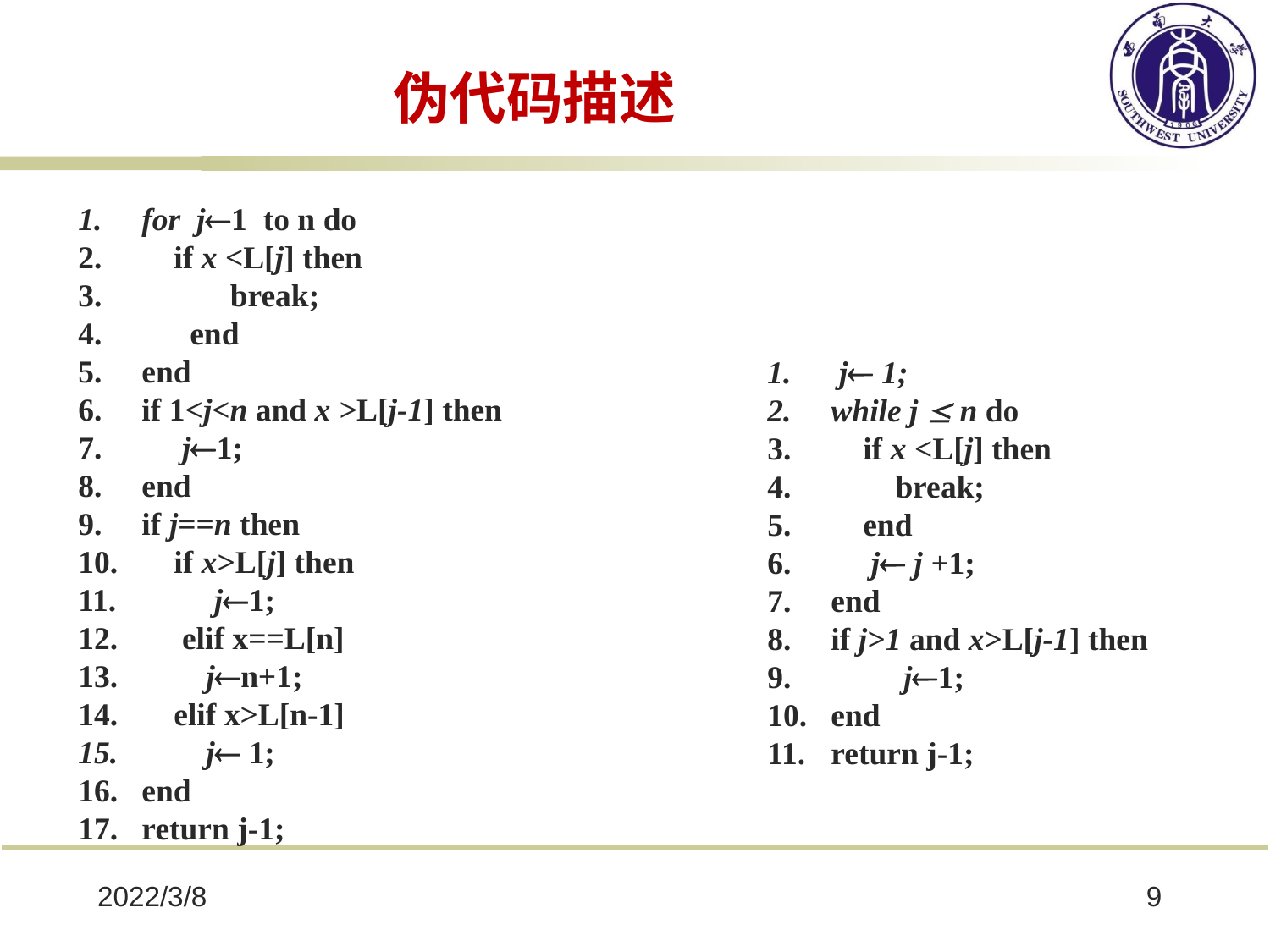

# 伪代码描述
for  j←1  to n do
    if x <L[j] then
           break;
      end
end
if 1<j<n and x >L[j-1] then
     j←1;
end
if j==n then
    if x>L[j] then
         j←1;
     elif x==L[n]
        j←n+1;
    elif x>L[n-1]
        j← 1;
end
return j-1;
 j← 1;
while j ≤ n do
    if x <L[j] then
        break;
    end
     j← j +1;
end
if j>1 and x>L[j-1] then
         j←1;
end
return j-1;
2022/3/8
9